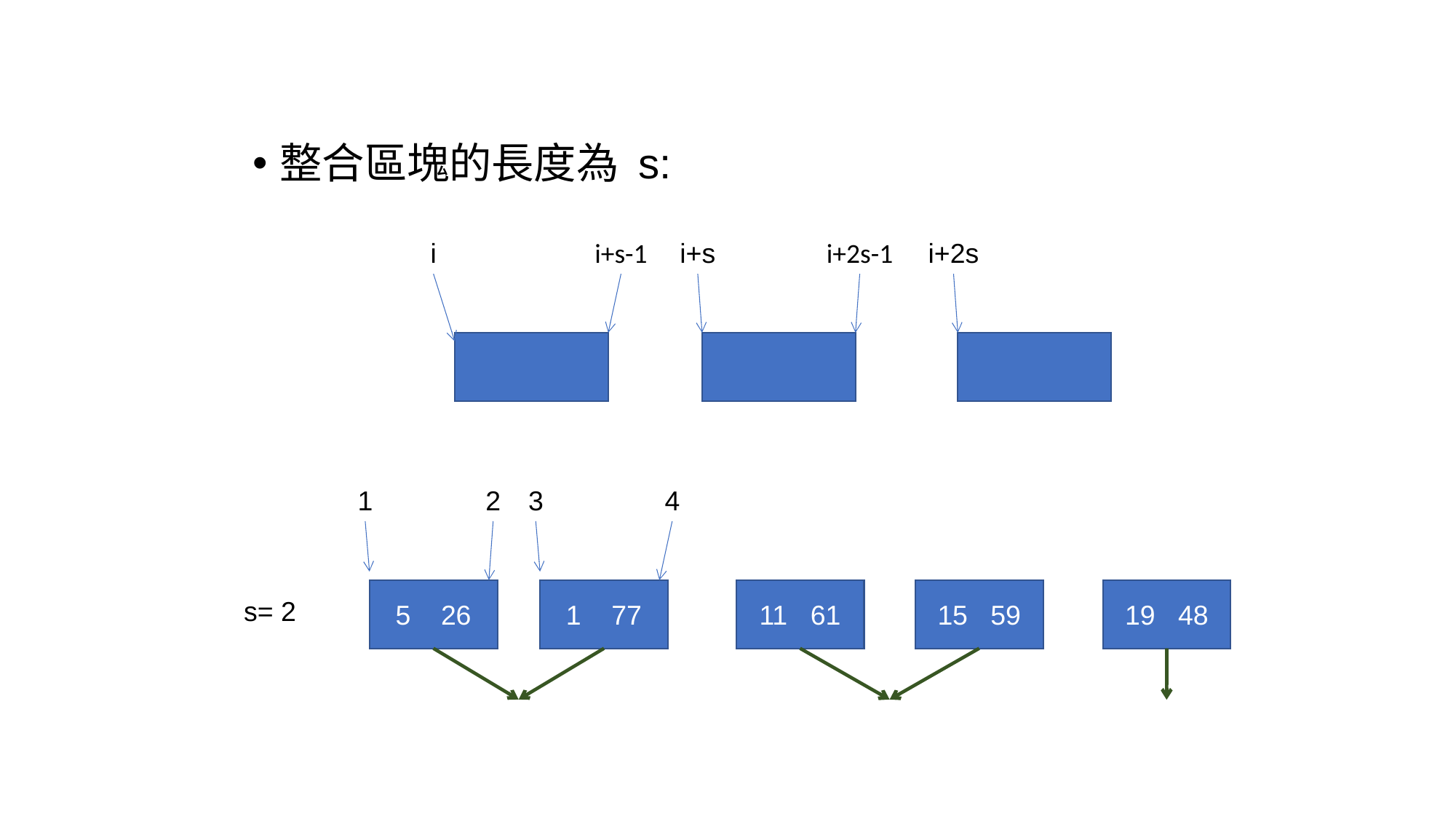

整合區塊的長度為 s:
i
i+s-1
i+s
i+2s-1
i+2s

1
2
3
4
5    26
1    77
11   61
15   59
19   48
s= 2